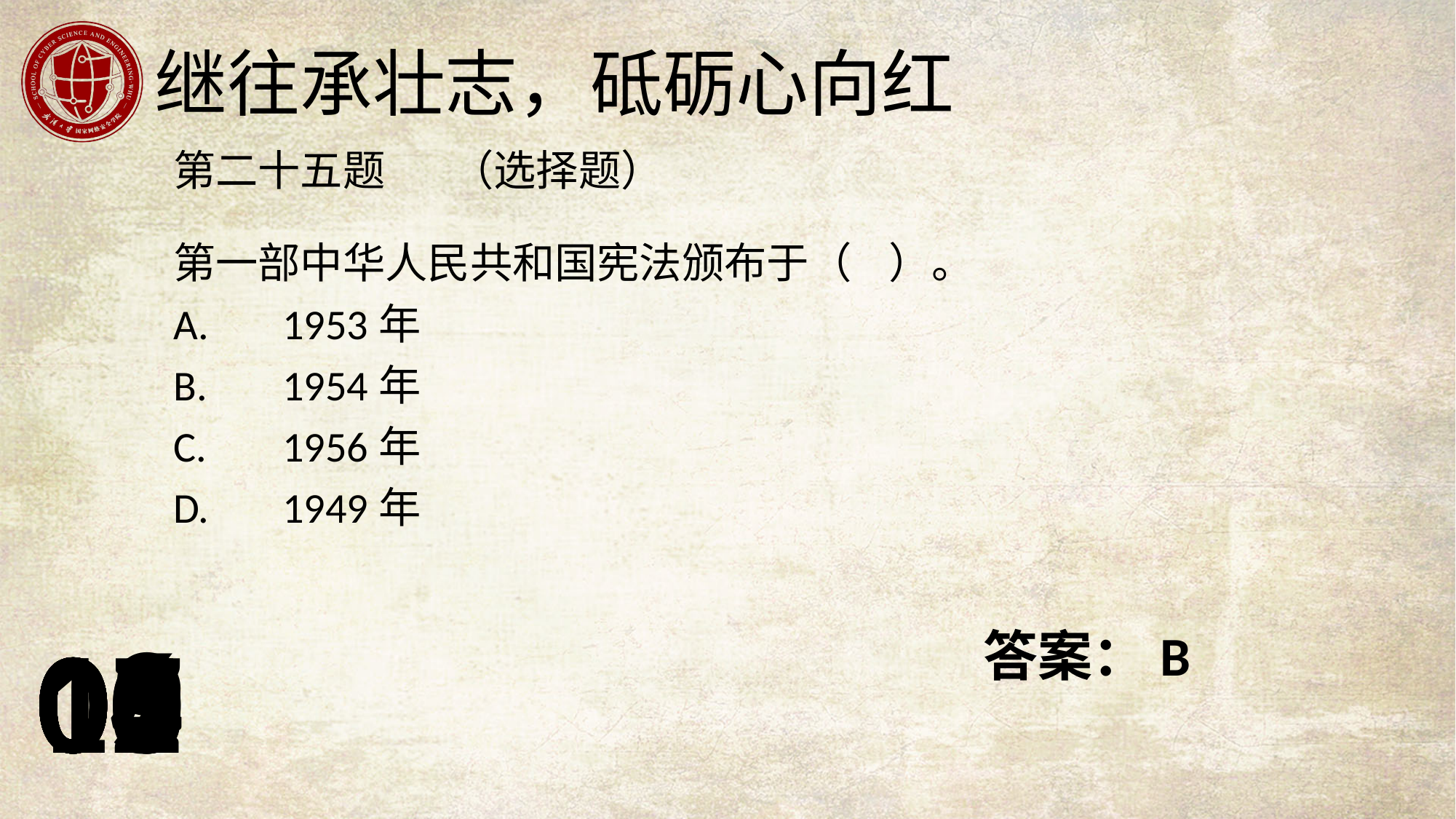

第二十五题       （选择题）
第一部中华人民共和国宪法颁布于（    ）。
A.	1953年
B.	1954年
C.	1956年
D.	1949年
答案：B